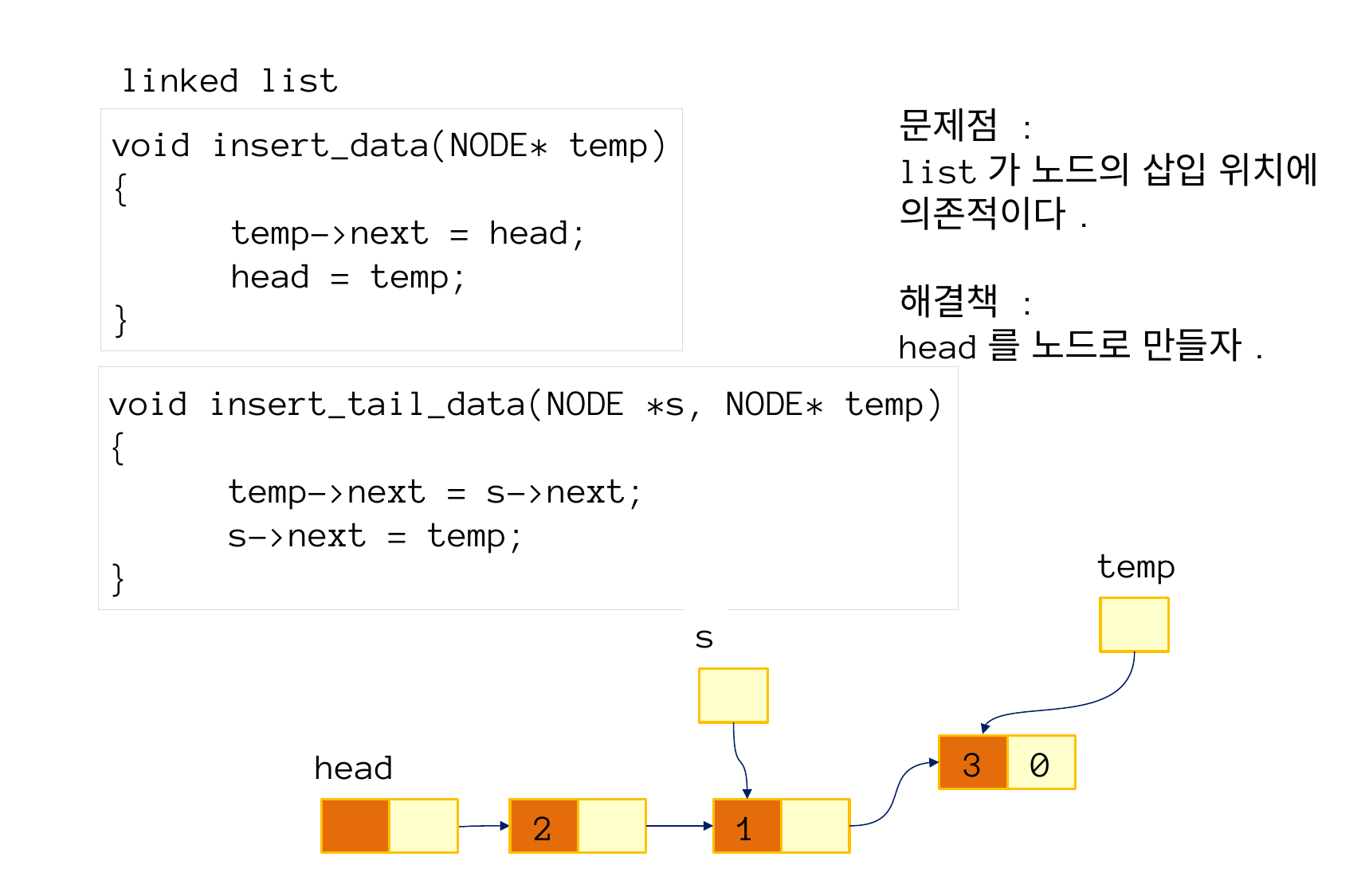

linked list
문제점 :
list가 노드의 삽입 위치에
의존적이다.

해결책 :
head를 노드로 만들자.
void insert_data(NODE* temp)
{
	temp->next = head;
	head = temp;
}
void insert_tail_data(NODE *s, NODE* temp)
{
	temp->next = s->next;
	s->next = temp;
}
temp

s

head
3
0

2

1